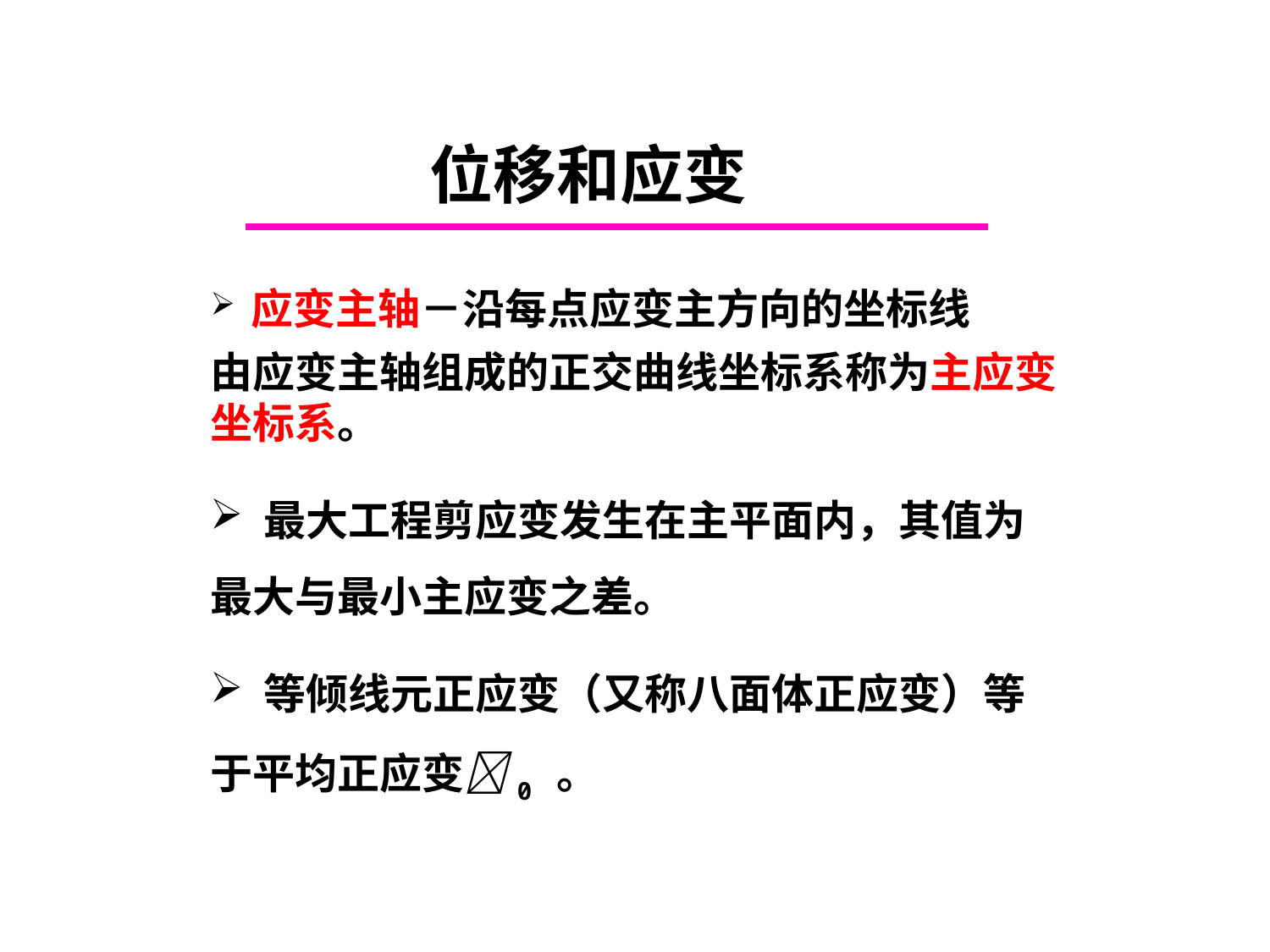

# 位移和应变
 应变主轴－沿每点应变主方向的坐标线
由应变主轴组成的正交曲线坐标系称为主应变坐标系。
 最大工程剪应变发生在主平面内，其值为最大与最小主应变之差。
 等倾线元正应变（又称八面体正应变）等于平均正应变ε0 。
Chapter  4.2